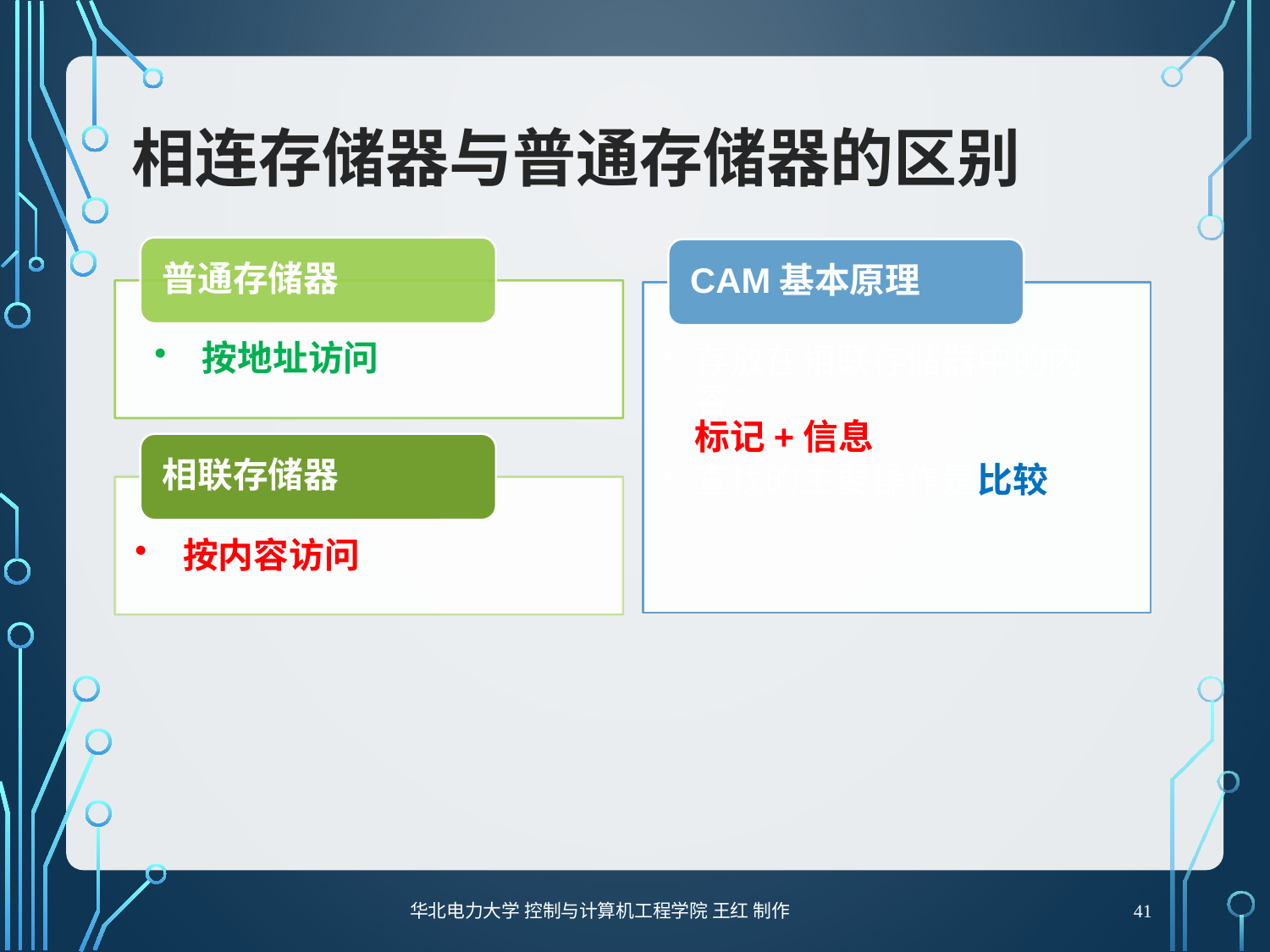

# 相连存储器与普通存储器的区别
存放在相联存储器中的内容：
标记+信息
查找的主要操作是比较
CAM基本原理
 按地址访问
普通存储器
 按内容访问
相联存储器
41
华北电力大学 控制与计算机工程学院 王红 制作